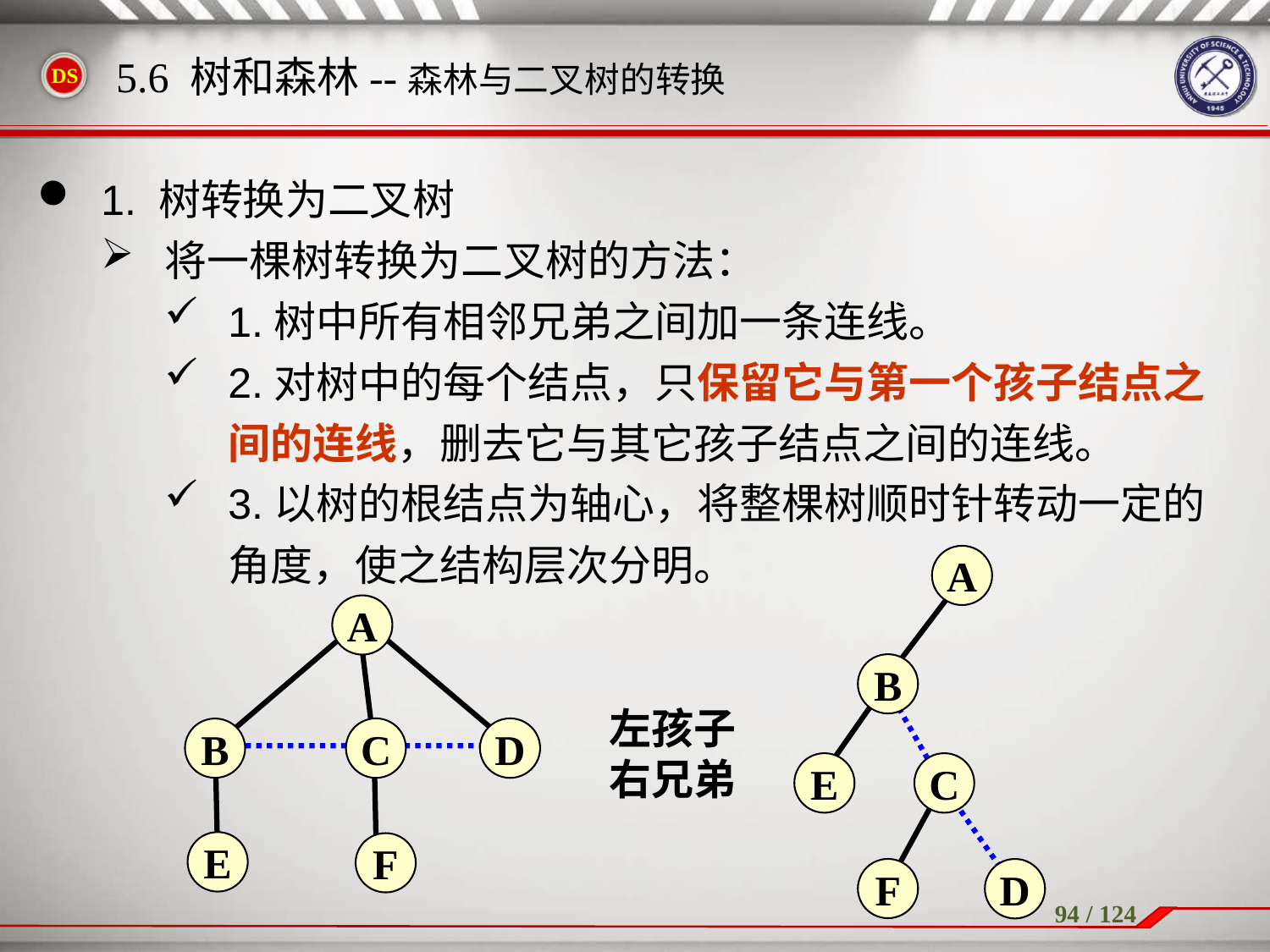

1. 树转换为二叉树
将一棵树转换为二叉树的方法：
1.树中所有相邻兄弟之间加一条连线。
2.对树中的每个结点，只保留它与第一个孩子结点之间的连线，删去它与其它孩子结点之间的连线。
3.以树的根结点为轴心，将整棵树顺时针转动一定的角度，使之结构层次分明。
5.6 树和森林--森林与二叉树的转换
A

B

E
C

F
D
A

C
D
B

E
F

左孩子
右兄弟